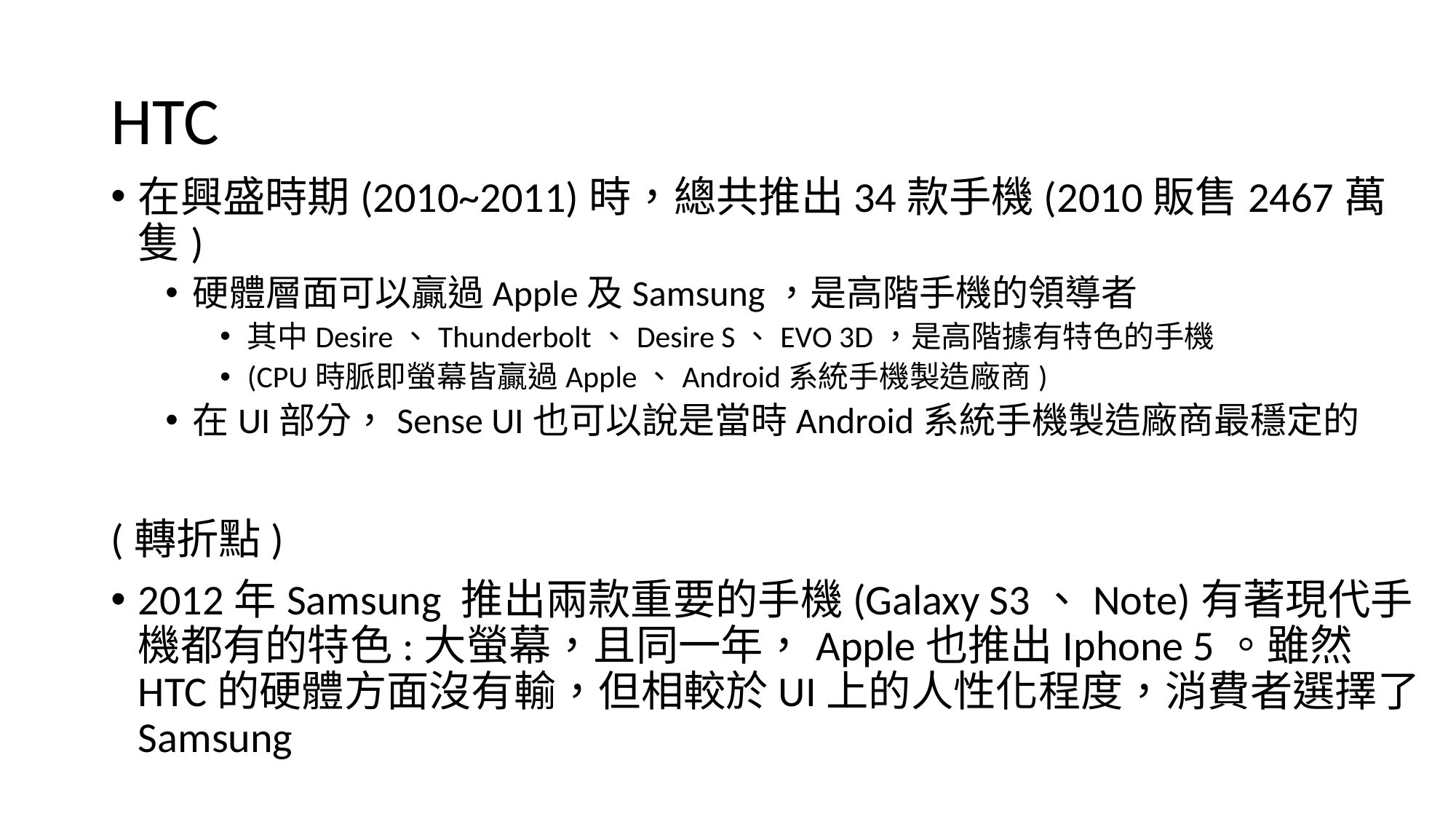

# HTC
在興盛時期(2010~2011)時，總共推出34款手機(2010販售2467萬隻)
硬體層面可以贏過Apple及Samsung，是高階手機的領導者
其中Desire、Thunderbolt、Desire S、EVO 3D，是高階據有特色的手機
(CPU時脈即螢幕皆贏過Apple、Android系統手機製造廠商)
在UI部分，Sense UI也可以說是當時Android系統手機製造廠商最穩定的

(轉折點)
2012年Samsung 推出兩款重要的手機(Galaxy S3、Note)有著現代手機都有的特色:大螢幕，且同一年，Apple也推出Iphone 5。雖然HTC的硬體方面沒有輸，但相較於UI上的人性化程度，消費者選擇了Samsung